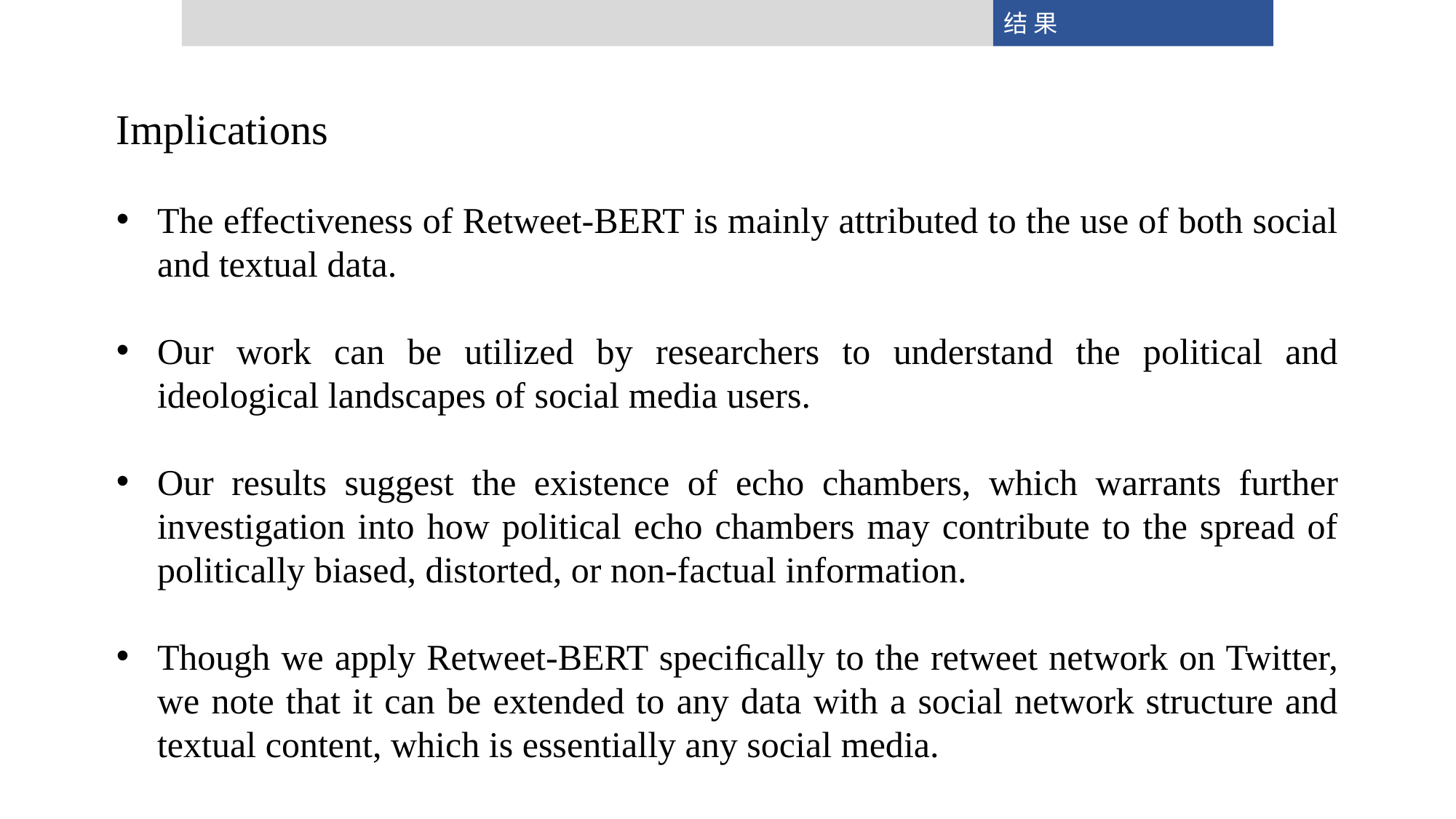

结 果
Implications

The effectiveness of Retweet-BERT is mainly attributed to the use of both social and textual data.

Our work can be utilized by researchers to understand the political and ideological landscapes of social media users.

Our results suggest the existence of echo chambers, which warrants further investigation into how political echo chambers may contribute to the spread of politically biased, distorted, or non-factual information.

Though we apply Retweet-BERT speciﬁcally to the retweet network on Twitter, we note that it can be extended to any data with a social network structure and textual content, which is essentially any social media.